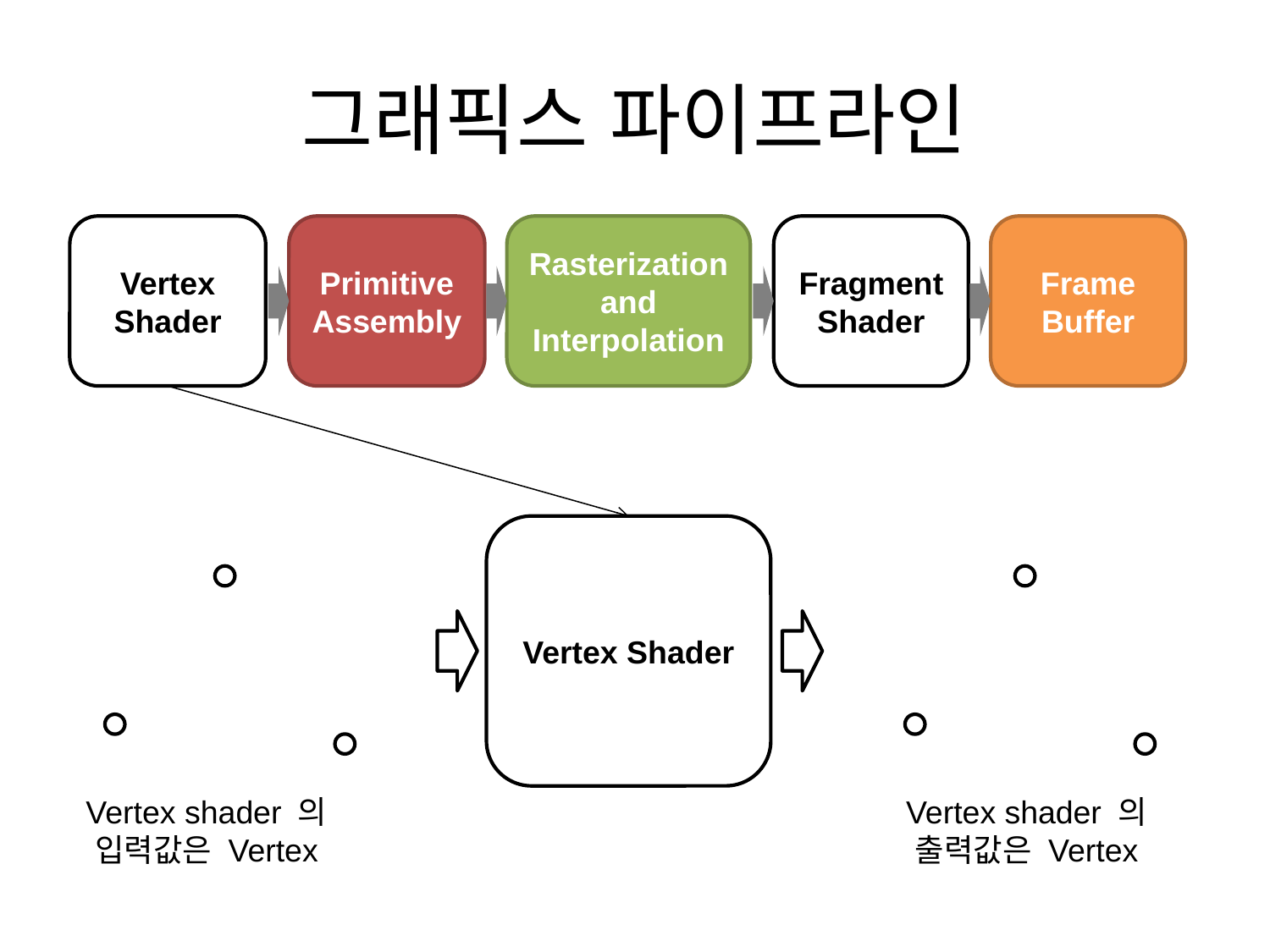

# 그래픽스 파이프라인
Vertex Shader
Primitive Assembly
Rasterization and Interpolation
Fragment Shader
Frame Buffer

Vertex Shader

Vertex shader 의 출력값은 Vertex
Vertex shader 의 입력값은 Vertex